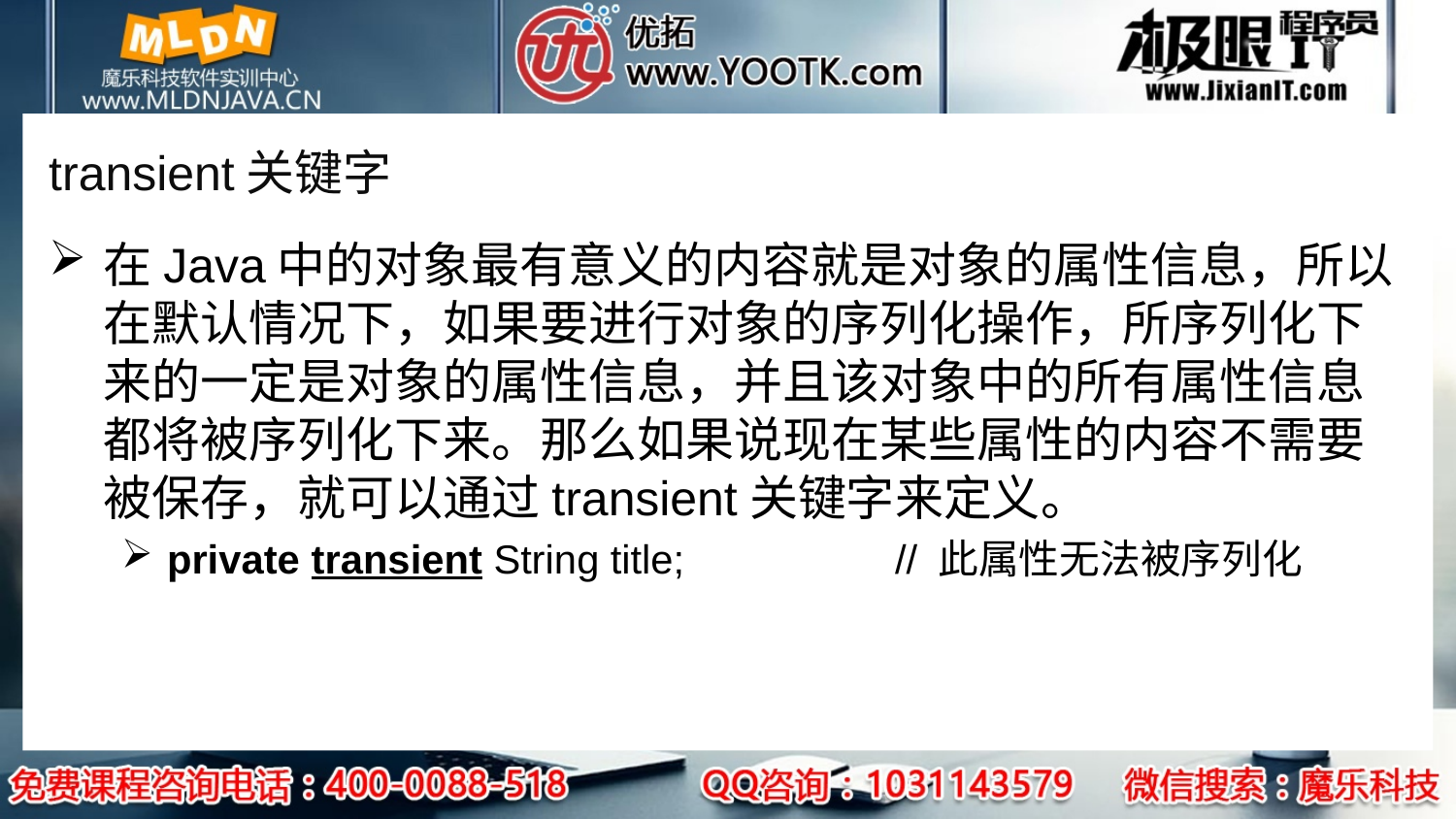

# transient关键字
在Java中的对象最有意义的内容就是对象的属性信息，所以在默认情况下，如果要进行对象的序列化操作，所序列化下来的一定是对象的属性信息，并且该对象中的所有属性信息都将被序列化下来。那么如果说现在某些属性的内容不需要被保存，就可以通过transient关键字来定义。
private transient String title;		// 此属性无法被序列化